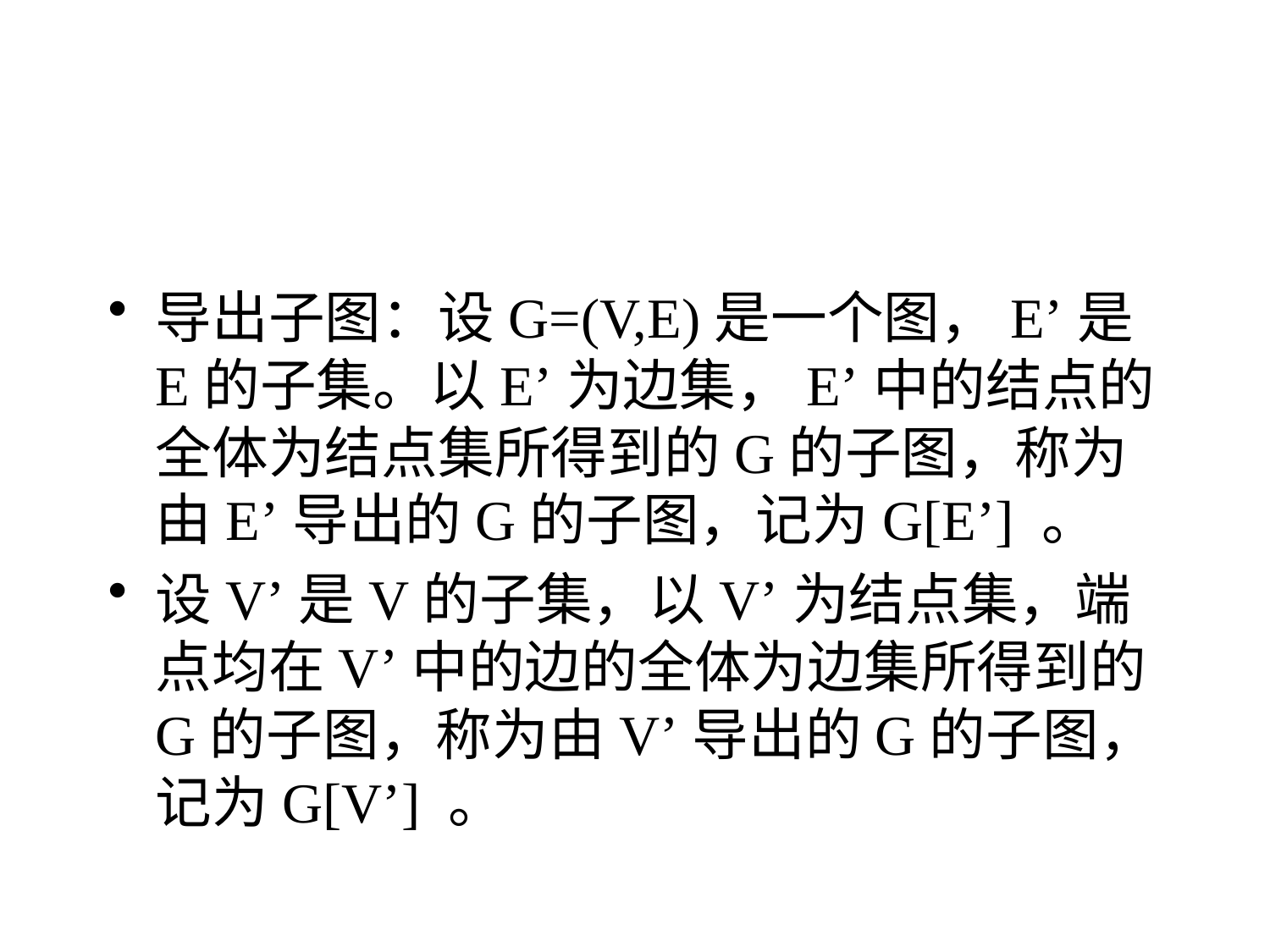

#
导出子图：设G=(V,E)是一个图，E’是E的子集。以E’为边集，E’中的结点的全体为结点集所得到的G的子图，称为由E’导出的G的子图，记为G[E’] 。
设V’是V的子集，以V’为结点集，端点均在V’中的边的全体为边集所得到的G的子图，称为由V’导出的G的子图，记为G[V’] 。